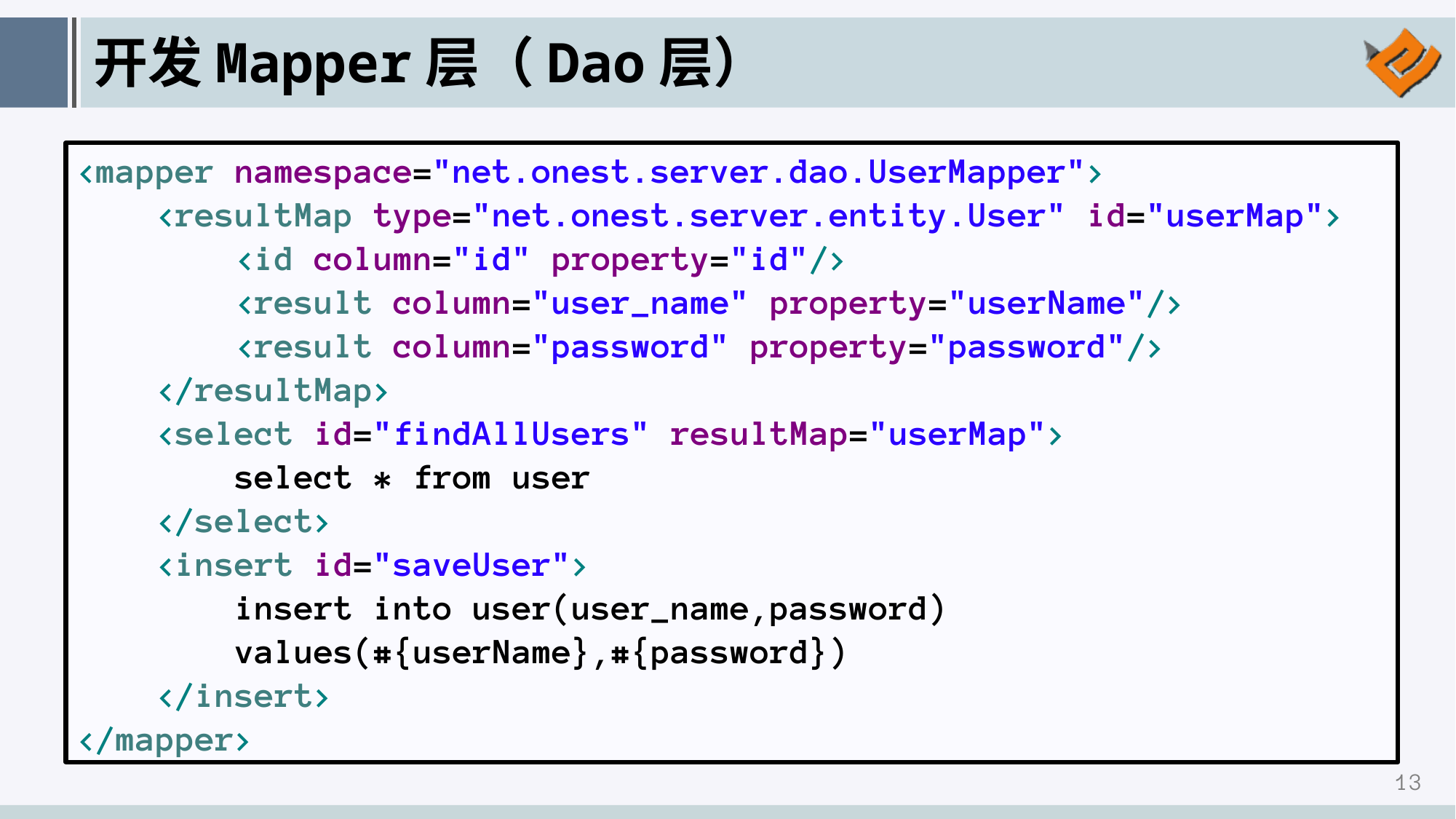

# 开发Mapper层（Dao层）

<mapper namespace="net.onest.server.dao.UserMapper">
    <resultMap type="net.onest.server.entity.User" id="userMap">
        <id column="id" property="id"/>
        <result column="user_name" property="userName"/>
        <result column="password" property="password"/>
    </resultMap>
    <select id="findAllUsers" resultMap="userMap">
        select * from user
    </select>
    <insert id="saveUser">
        insert into user(user_name,password)
        values(#{userName},#{password})
    </insert>
</mapper>